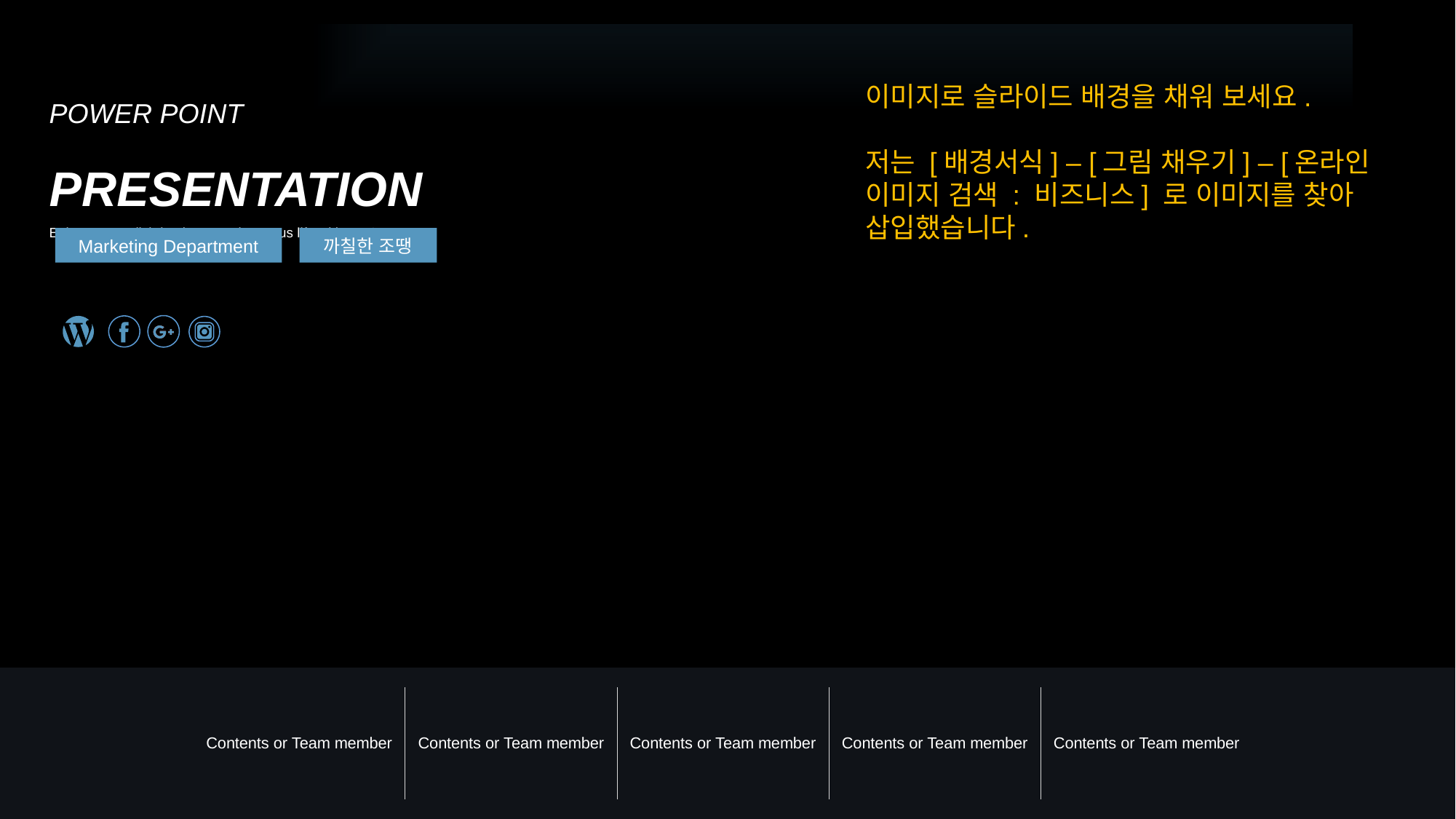

POWER POINT PRESENTATION
Enjoy your stylish business and campus life with BIZCAM
이미지로 슬라이드 배경을 채워 보세요.

저는 [배경서식] – [그림 채우기] – [온라인 이미지 검색 : 비즈니스] 로 이미지를 찾아 삽입했습니다.
Marketing Department
까칠한 조땡

| Contents or Team member | Contents or Team member | Contents or Team member | Contents or Team member | Contents or Team member |
| --- | --- | --- | --- | --- |